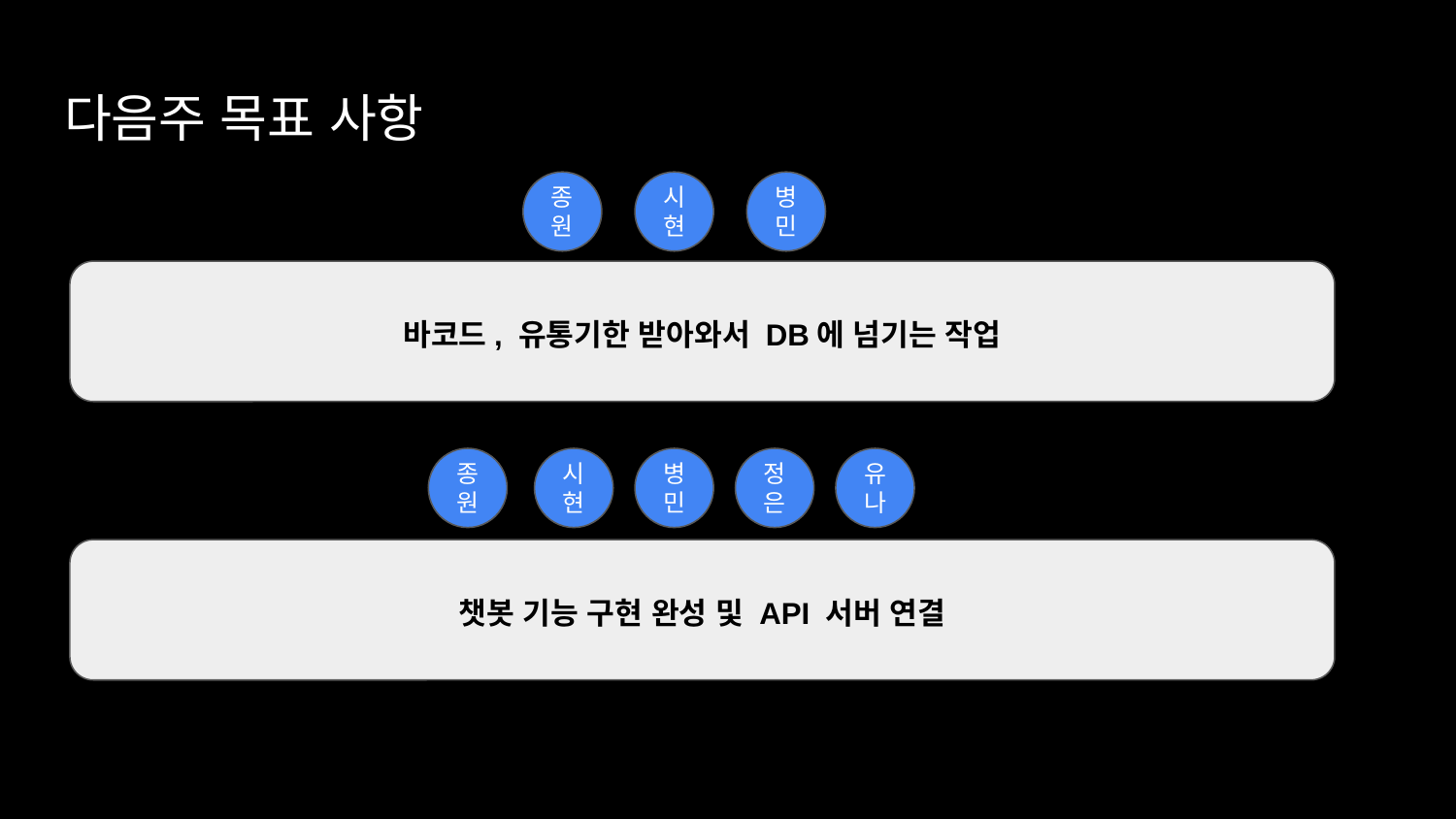

# 다음주 목표 사항
종원
시현
병민
바코드, 유통기한 받아와서 DB에 넘기는 작업
종원
시현
병민
정은
유나
챗봇 기능 구현 완성 및 API 서버 연결